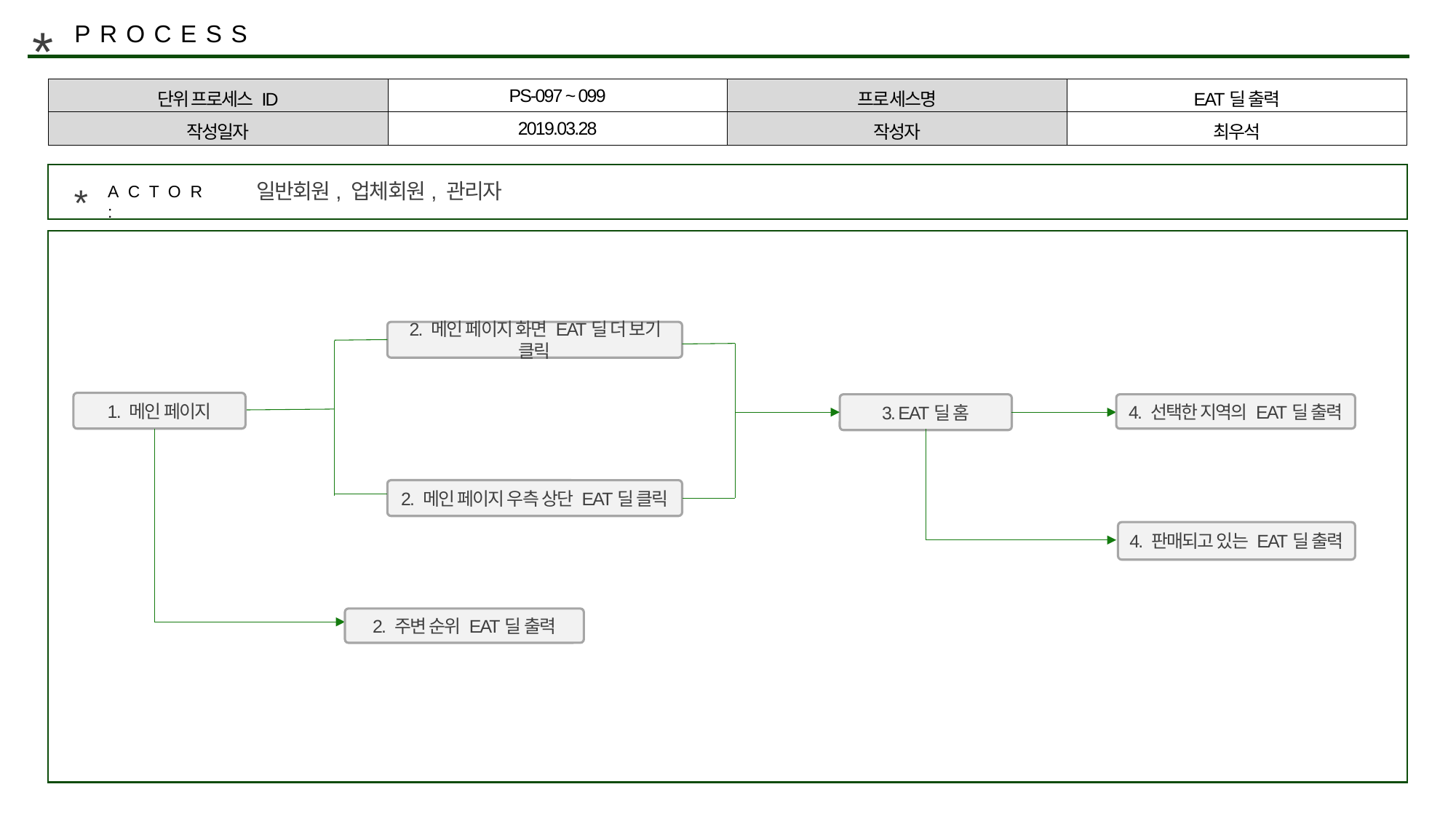

*
PROCESS
| 단위 프로세스 ID | PS-097 ~ 099 | 프로세스명 | EAT딜 출력 |
| --- | --- | --- | --- |
| 작성일자 | 2019.03.28 | 작성자 | 최우석 |

일반회원, 업체회원, 관리자
*
ACTOR :

2. 메인 페이지 화면 EAT딜 더 보기 클릭
1. 메인 페이지
3. EAT딜 홈
4. 선택한 지역의 EAT딜 출력
2. 메인 페이지 우측 상단 EAT딜 클릭
4. 판매되고 있는 EAT딜 출력
2. 주변 순위 EAT딜 출력